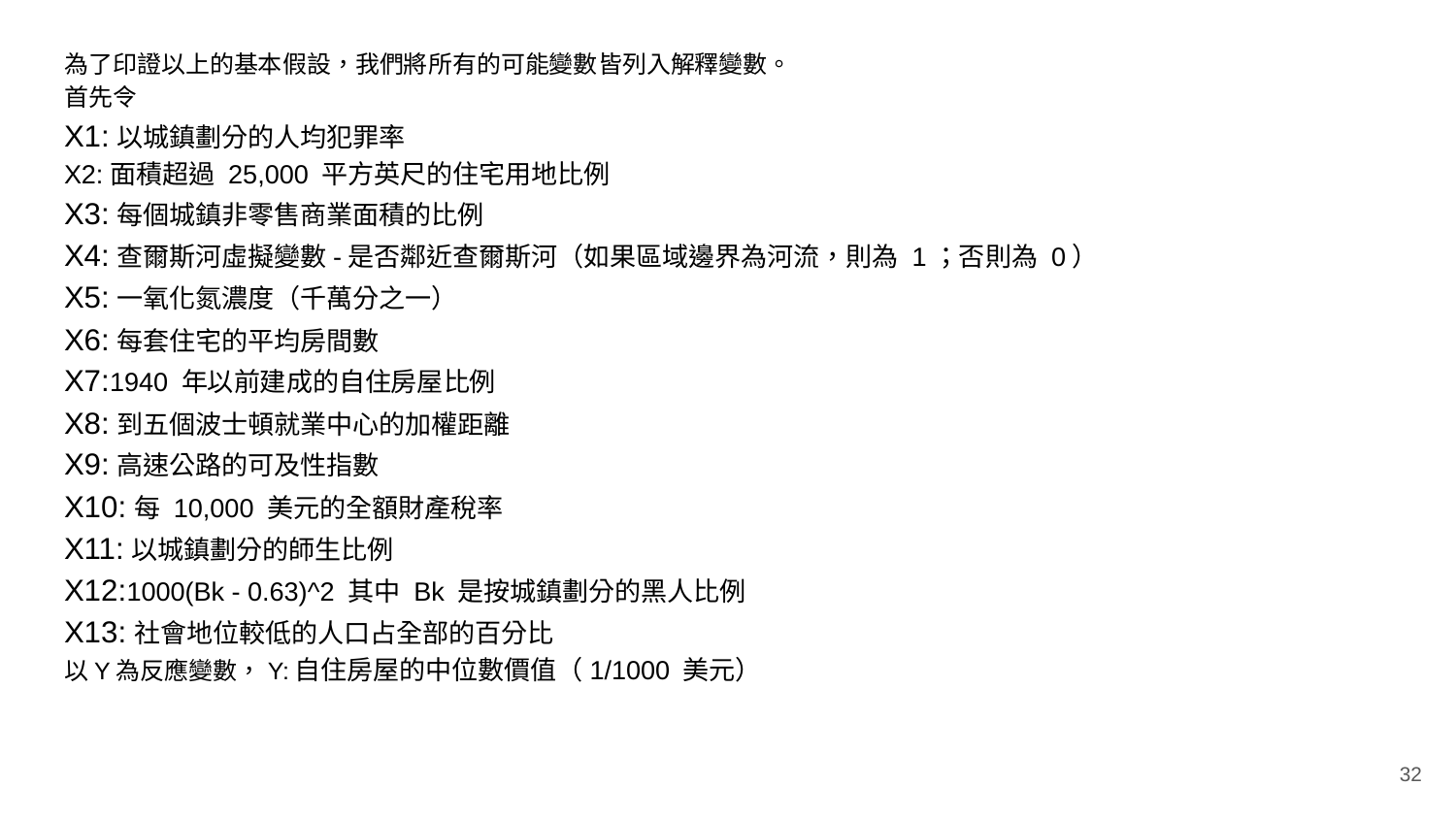

為了印證以上的基本假設，我們將所有的可能變數皆列入解釋變數。
首先令
X1:以城鎮劃分的人均犯罪率
X2:面積超過 25,000 平方英尺的住宅用地比例
X3:每個城鎮非零售商業面積的比例
X4:查爾斯河虛擬變數-是否鄰近查爾斯河（如果區域邊界為河流，則為 1；否則為 0）
X5:一氧化氮濃度（千萬分之一）
X6:每套住宅的平均房間數
X7:1940 年以前建成的自住房屋比例
X8:到五個波士頓就業中心的加權距離
X9:高速公路的可及性指數
X10:每 10,000 美元的全額財產稅率
X11:以城鎮劃分的師生比例
X12:1000(Bk - 0.63)^2 其中 Bk 是按城鎮劃分的黑人比例
X13:社會地位較低的人口占全部的百分比
以Y為反應變數，Y:自住房屋的中位數價值（1/1000 美元）

32